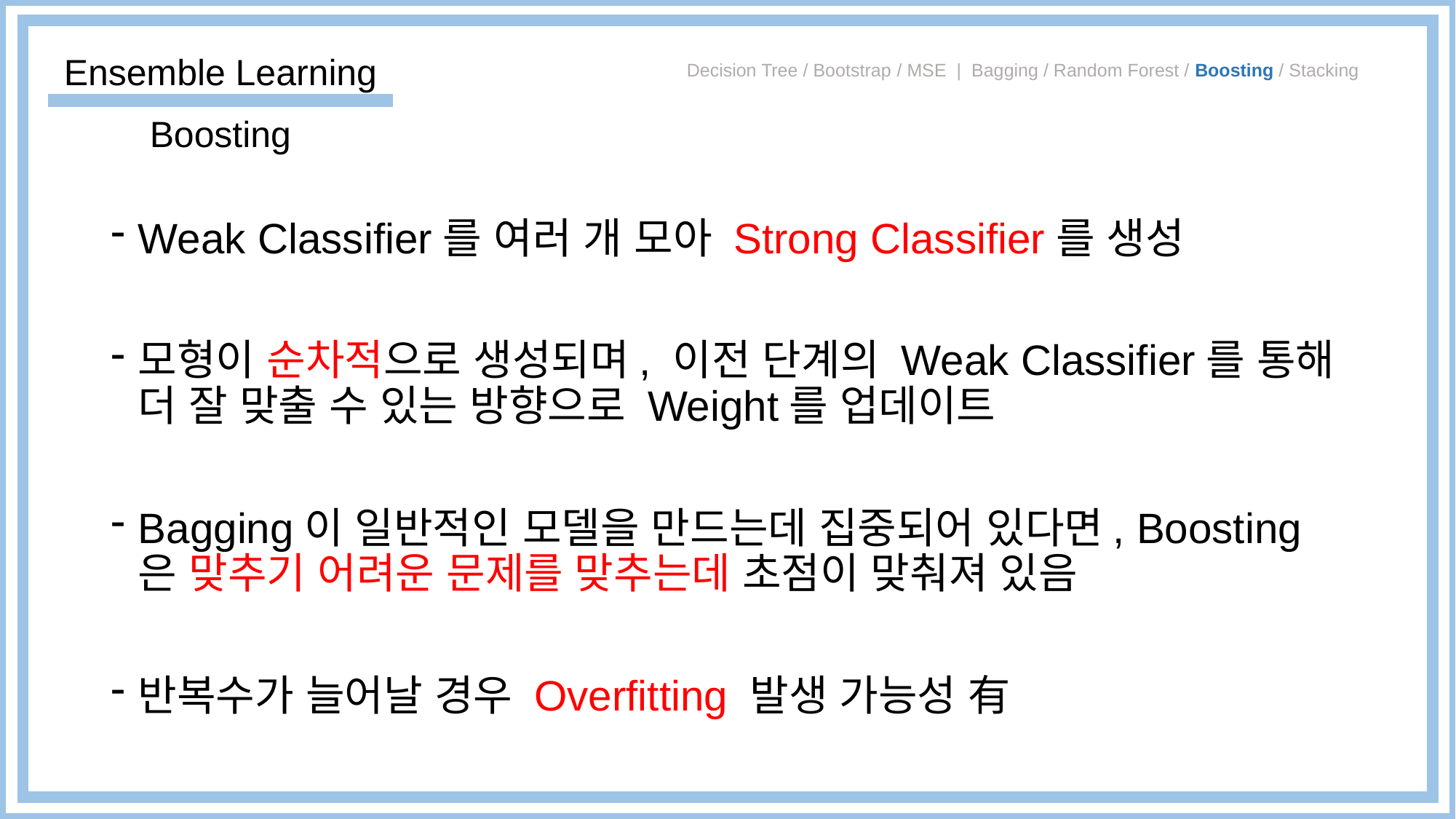

Decision Tree / Bootstrap / MSE  |  Bagging / Random Forest / Boosting / Stacking
Ensemble Learning

Boosting
Weak Classifier를 여러 개 모아 Strong Classifier를 생성

모형이 순차적으로 생성되며, 이전 단계의 Weak Classifier를 통해 더 잘 맞출 수 있는 방향으로 Weight를 업데이트

Bagging이 일반적인 모델을 만드는데 집중되어 있다면, Boosting은 맞추기 어려운 문제를 맞추는데 초점이 맞춰져 있음

반복수가 늘어날 경우 Overfitting 발생 가능성 有